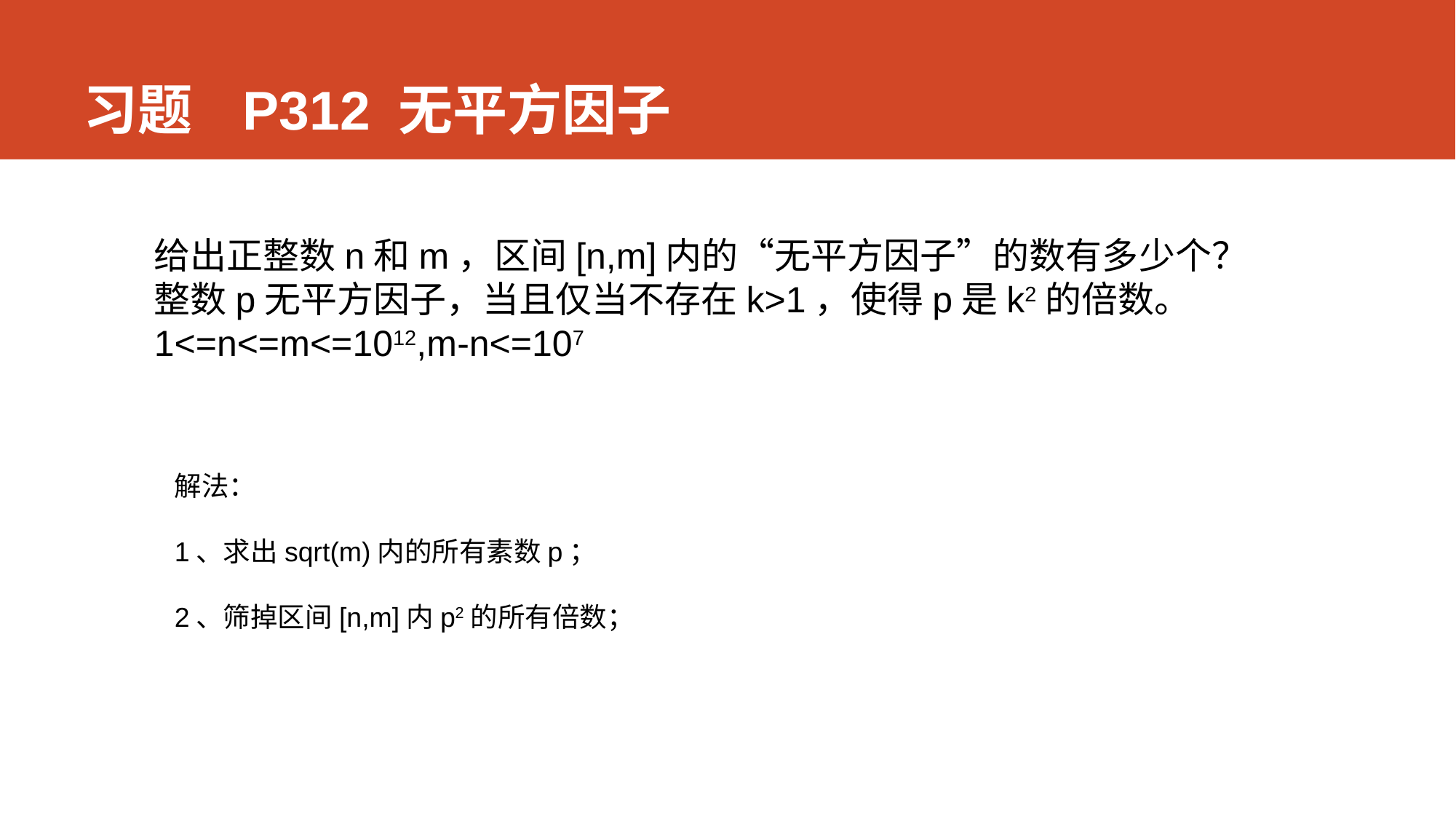

# 习题   P312 无平方因子
给出正整数n和m，区间[n,m]内的“无平方因子”的数有多少个？
整数p无平方因子，当且仅当不存在k>1，使得p是k2的倍数。
1<=n<=m<=1012,m-n<=107
解法：
1、求出sqrt(m)内的所有素数p；
2、筛掉区间[n,m]内p2的所有倍数；